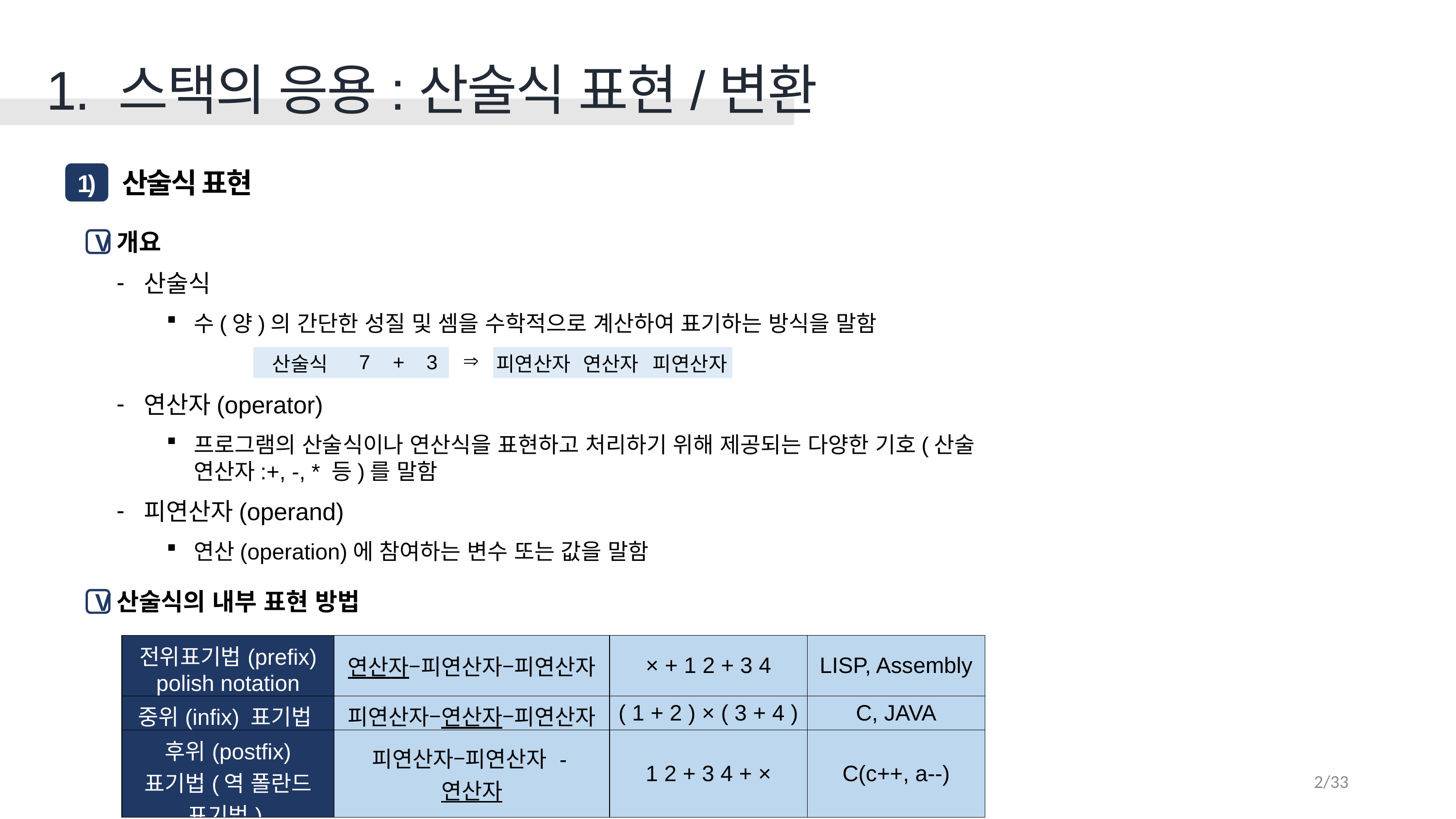

1. 스택의 응용:산술식 표현/변환

 산술식 표현
1)
개요

산술식

수(양)의 간단한 성질 및 셈을 수학적으로 계산하여 표기하는 방식을 말함

연산자(operator)

프로그램의 산술식이나 연산식을 표현하고 처리하기 위해 제공되는 다양한 기호(산술 연산자:+, -, * 등)를 말함

피연산자(operand)

연산(operation)에 참여하는 변수 또는 값을 말함

V
| 산술식 | 7 | + | 3 | ⇒ | 피연산자 | 연산자 | 피연산자 |
| --- | --- | --- | --- | --- | --- | --- | --- |
산술식의 내부 표현 방법

V
| 전위표기법(prefix) polish notation | 연산자–피연산자–피연산자 | × + 1 2 + 3 4 | LISP, Assembly |
| --- | --- | --- | --- |
| 중위(infix) 표기법 | 피연산자–연산자–피연산자 | ( 1 + 2 ) × ( 3 + 4 ) | C, JAVA |
| 후위(postfix) 표기법(역 폴란드 표기법) | 피연산자–피연산자 -연산자 | 1 2 + 3 4 + × | C(c++, a--) |
2/33